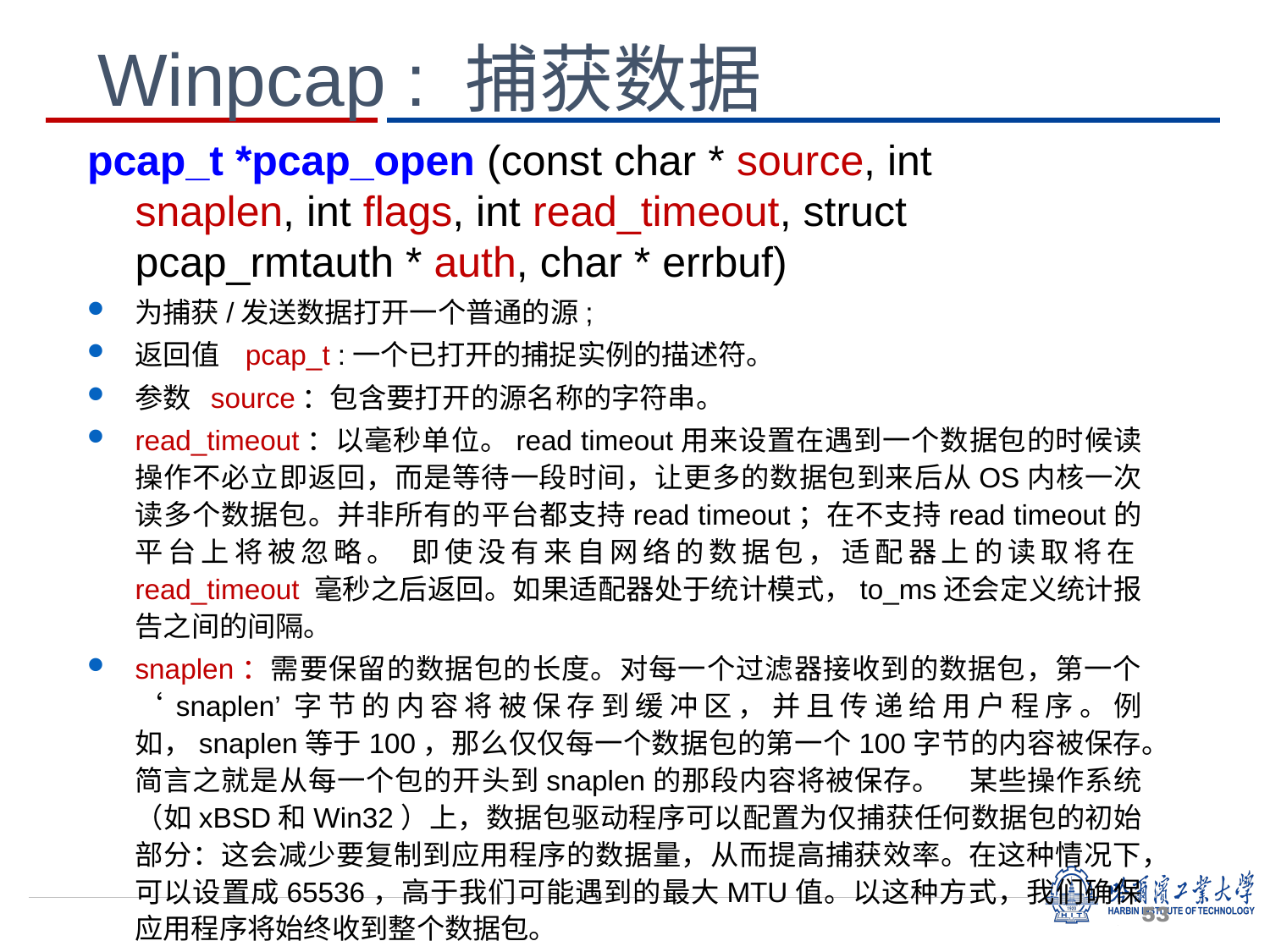

Winpcap : 捕获数据
pcap_t *pcap_open (const char * source, int	snaplen, int flags, int read_timeout, struct pcap_rmtauth * auth, char * errbuf)
为捕获/发送数据打开一个普通的源;
返回值   pcap_t :一个已打开的捕捉实例的描述符。
参数  source：包含要打开的源名称的字符串。
read_timeout：以毫秒单位。read timeout用来设置在遇到一个数据包的时候读操作不必立即返回，而是等待一段时间，让更多的数据包到来后从OS内核一次读多个数据包。并非所有的平台都支持read timeout；在不支持read timeout的平台上将被忽略。 即使没有来自网络的数据包，适配器上的读取将在read_timeout 毫秒之后返回。如果适配器处于统计模式，to_ms还会定义统计报告之间的间隔。
snaplen：需要保留的数据包的长度。对每一个过滤器接收到的数据包，第一个‘snaplen’字节的内容将被保存到缓冲区，并且传递给用户程序。例如，snaplen等于100，那么仅仅每一个数据包的第一个100字节的内容被保存。简言之就是从每一个包的开头到snaplen的那段内容将被保存。    某些操作系统（如xBSD和Win32）上，数据包驱动程序可以配置为仅捕获任何数据包的初始部分：这会减少要复制到应用程序的数据量，从而提高捕获效率。在这种情况下，可以设置成65536，高于我们可能遇到的最大MTU值。以这种方式，我们确保应用程序将始终收到整个数据包。
53